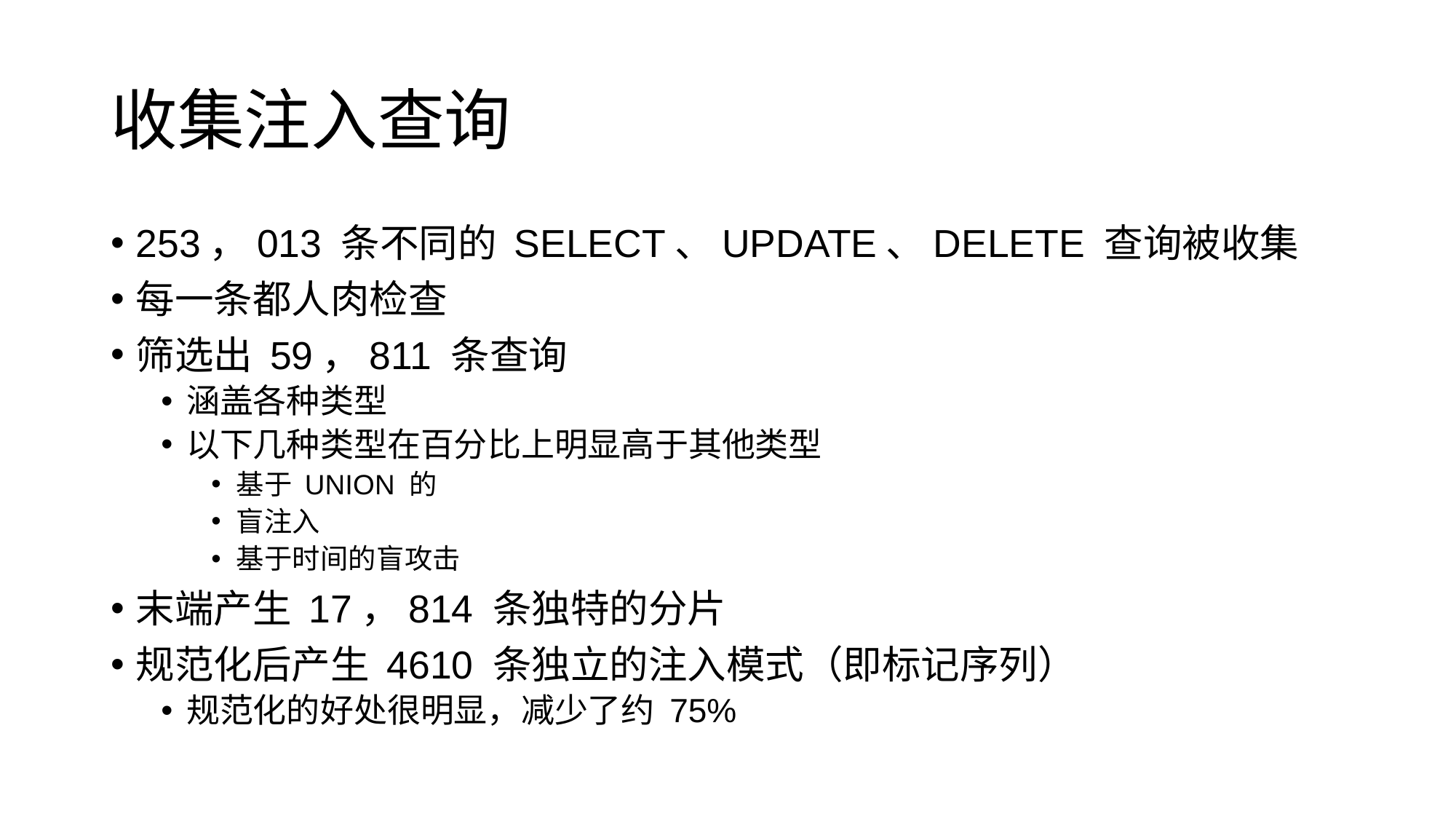

# 收集注入查询
253，013 条不同的 SELECT、UPDATE、DELETE 查询被收集
每一条都人肉检查
筛选出 59，811 条查询
涵盖各种类型
以下几种类型在百分比上明显高于其他类型
基于 UNION 的
盲注入
基于时间的盲攻击
末端产生 17，814 条独特的分片
规范化后产生 4610 条独立的注入模式（即标记序列）
规范化的好处很明显，减少了约 75%